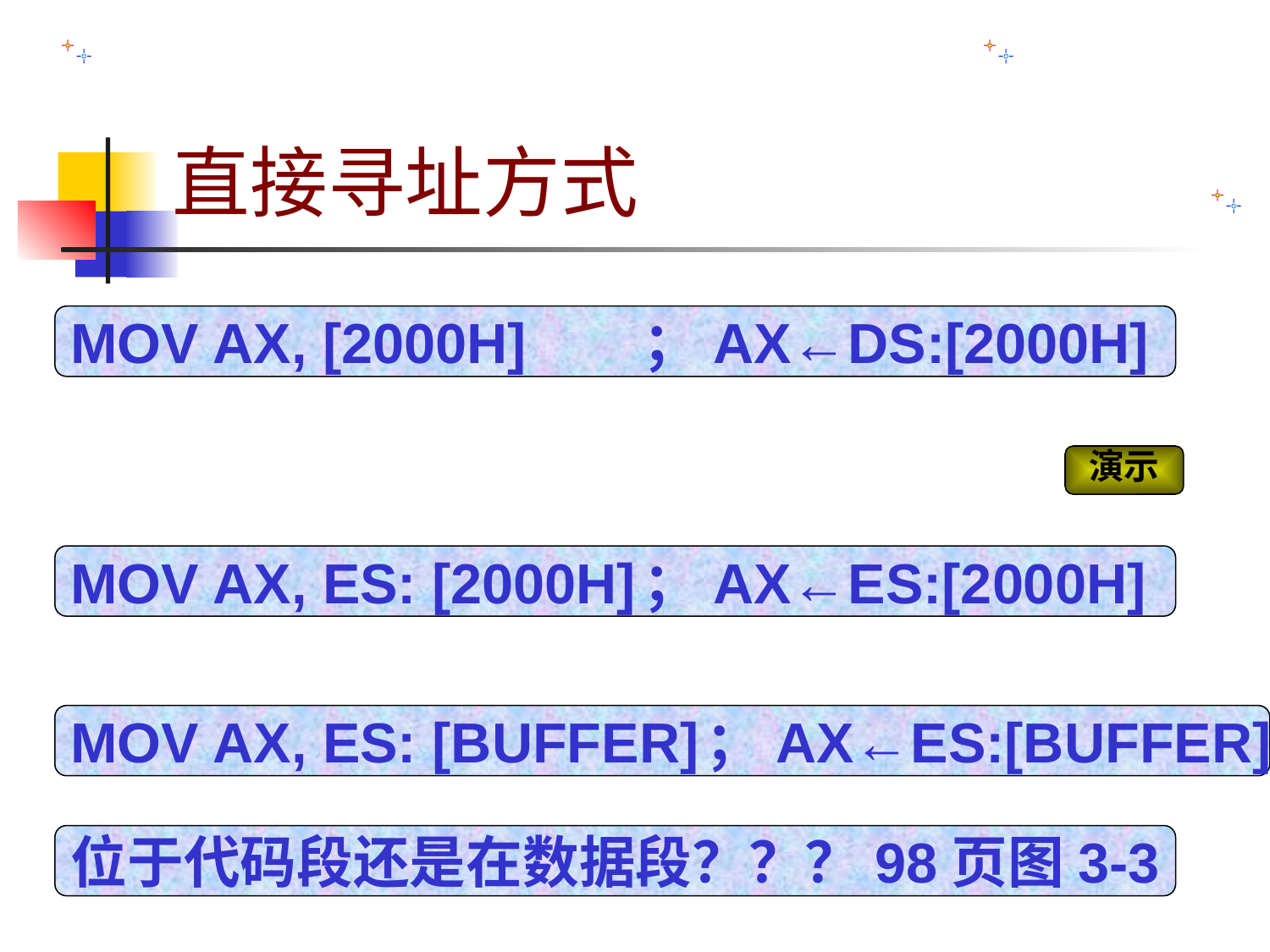

# 直接寻址方式
MOV AX, [2000H]	；AX←DS:[2000H]
演示
MOV AX, ES: [2000H]	；AX←ES:[2000H]
MOV AX, ES: [BUFFER]	；AX←ES:[BUFFER]
位于代码段还是在数据段？？？98页图3-3